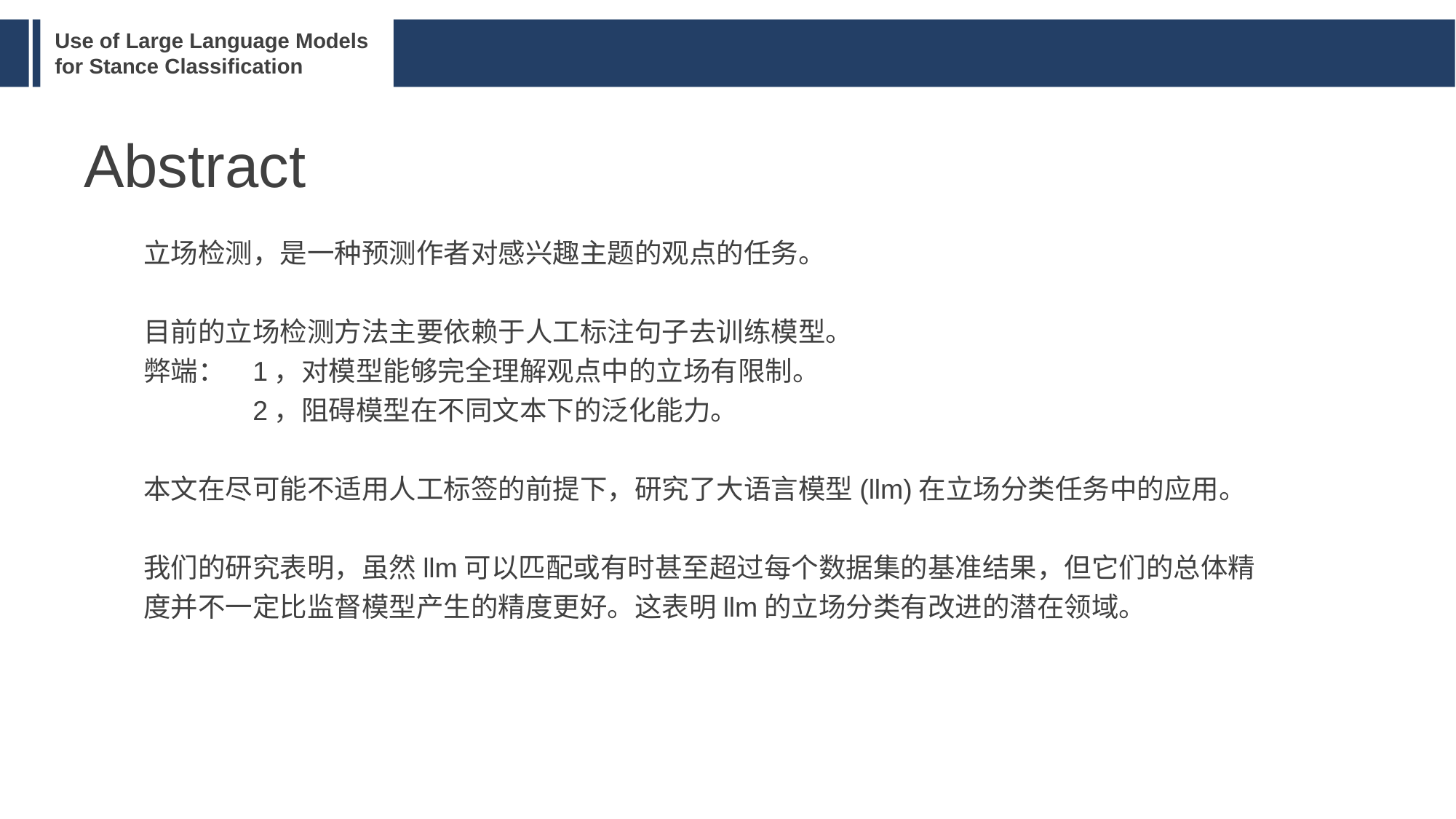

Abstract
立场检测，是一种预测作者对感兴趣主题的观点的任务。

目前的立场检测方法主要依赖于人工标注句子去训练模型。
弊端：	1，对模型能够完全理解观点中的立场有限制。
2，阻碍模型在不同文本下的泛化能力。

本文在尽可能不适用人工标签的前提下，研究了大语言模型(llm)在立场分类任务中的应用。

我们的研究表明，虽然llm可以匹配或有时甚至超过每个数据集的基准结果，但它们的总体精度并不一定比监督模型产生的精度更好。这表明llm的立场分类有改进的潜在领域。